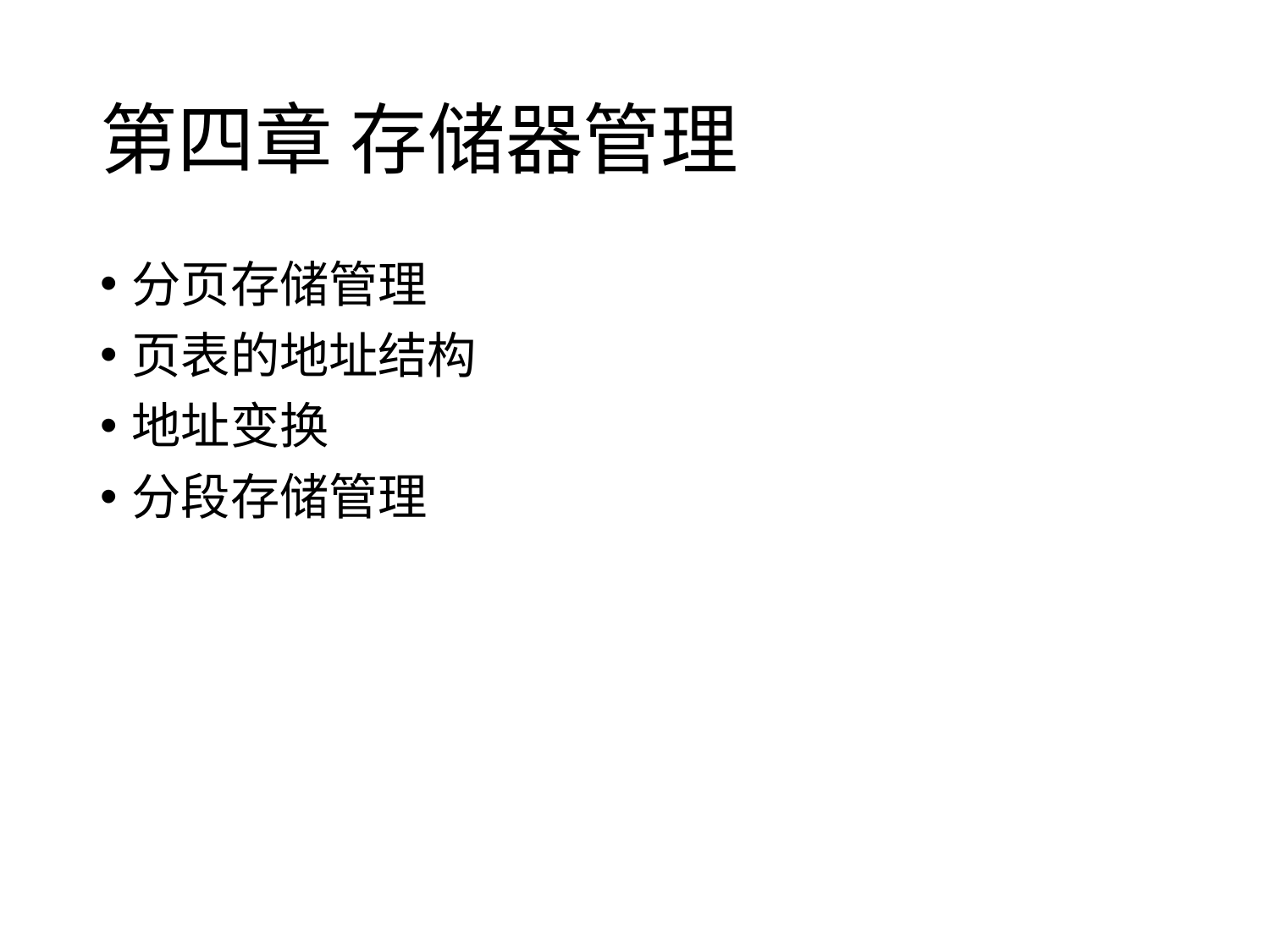

# 第四章 存储器管理
分页存储管理
页表的地址结构
地址变换
分段存储管理